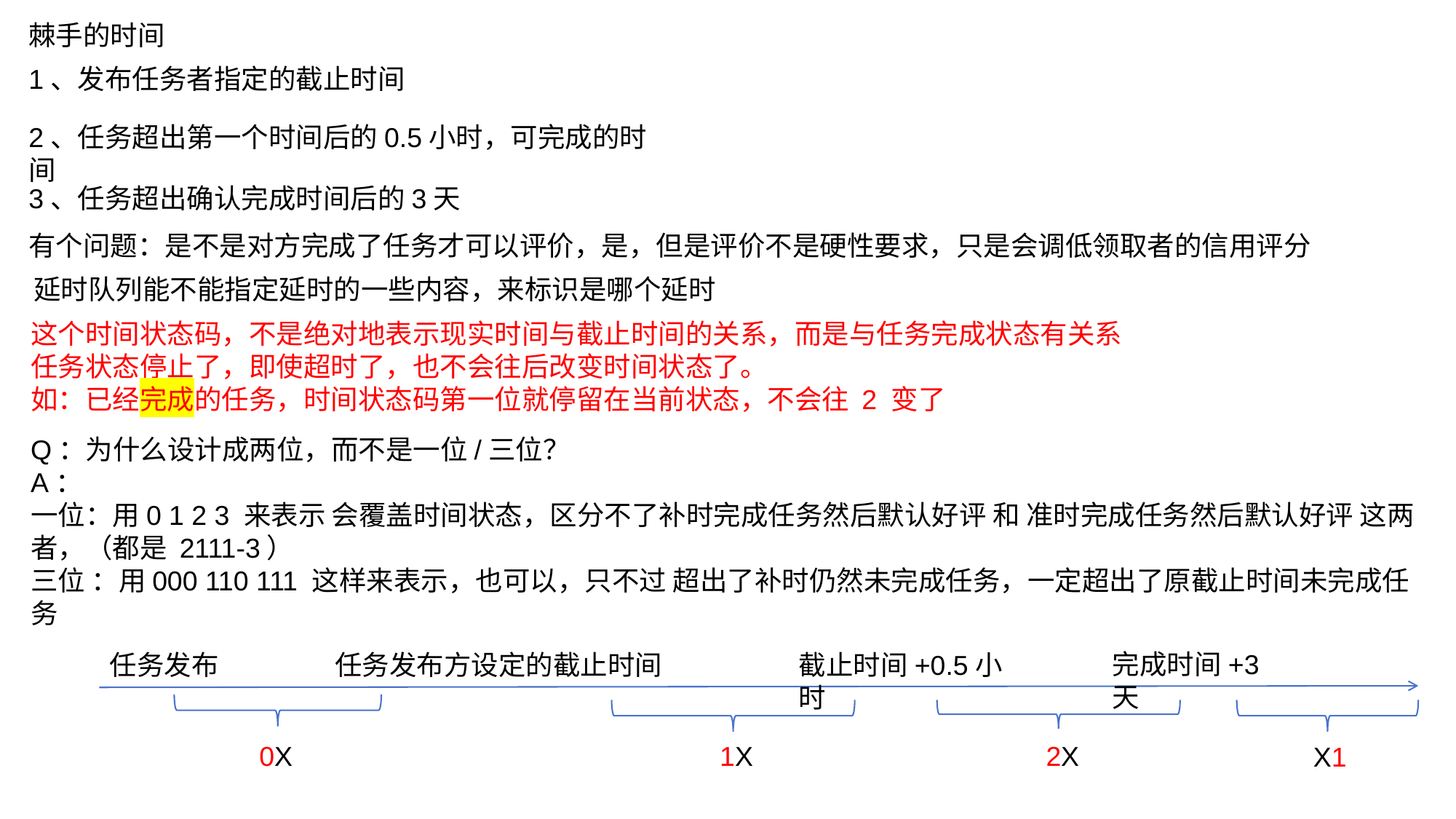

棘手的时间
1、发布任务者指定的截止时间
2、任务超出第一个时间后的0.5小时，可完成的时间
3、任务超出确认完成时间后的3天
有个问题：是不是对方完成了任务才可以评价，是，但是评价不是硬性要求，只是会调低领取者的信用评分
延时队列能不能指定延时的一些内容，来标识是哪个延时
这个时间状态码，不是绝对地表示现实时间与截止时间的关系，而是与任务完成状态有关系
任务状态停止了，即使超时了，也不会往后改变时间状态了。
如：已经完成的任务，时间状态码第一位就停留在当前状态，不会往 2 变了
Q：为什么设计成两位，而不是一位/三位？
A：
一位：用0 1 2 3 来表示 会覆盖时间状态，区分不了补时完成任务然后默认好评 和 准时完成任务然后默认好评 这两者，（都是 2111-3）
三位 ：用000 110 111 这样来表示，也可以，只不过 超出了补时仍然未完成任务，一定超出了原截止时间未完成任务

完成时间+3天
任务发布
任务发布方设定的截止时间
截止时间+0.5小时
0X
1X
2X
X1